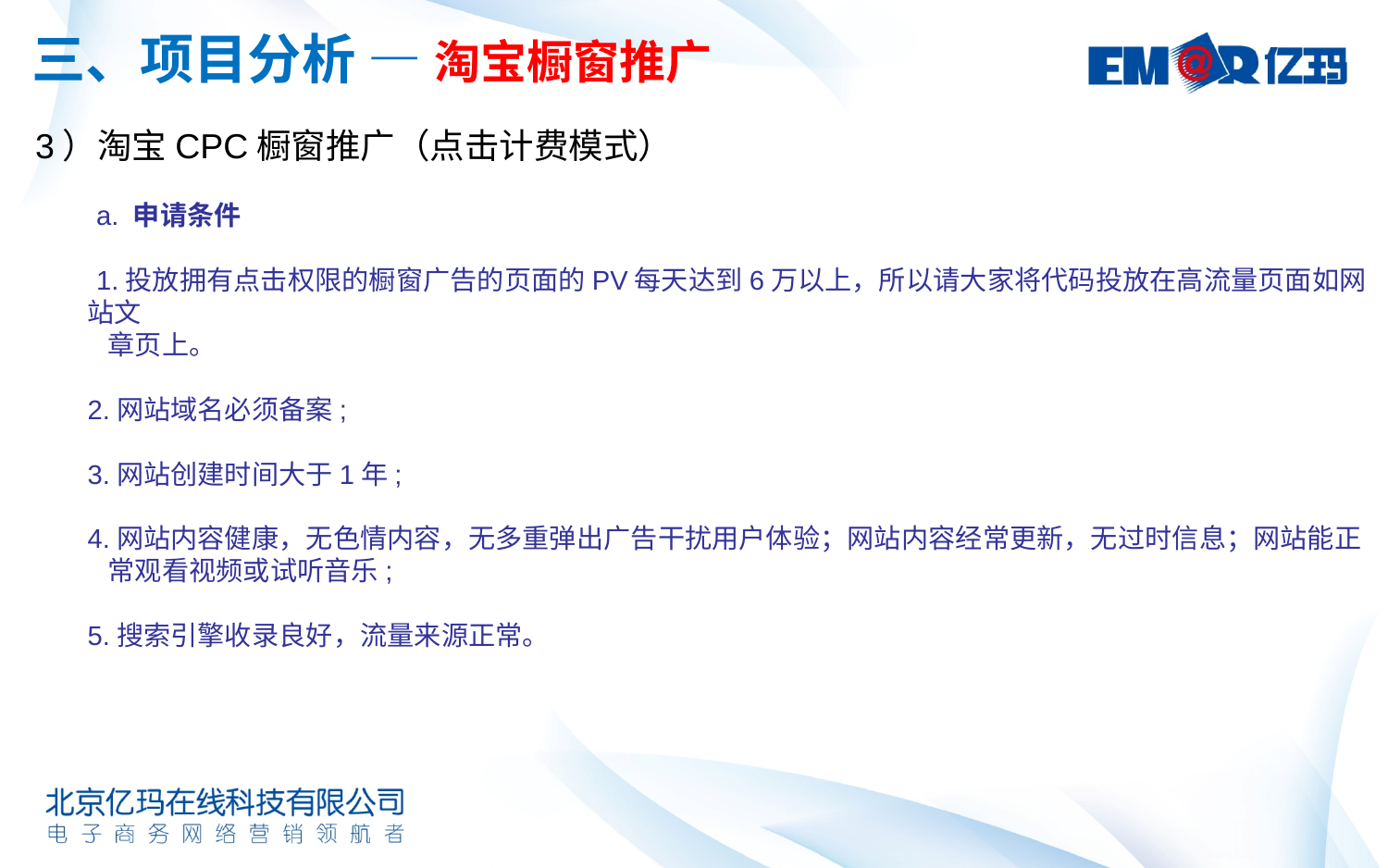

三、项目分析 — 淘宝橱窗推广
3）淘宝CPC橱窗推广（点击计费模式）

        a. 申请条件

        1.投放拥有点击权限的橱窗广告的页面的PV每天达到6万以上，所以请大家将代码投放在高流量页面如网站文
           章页上。
2.网站域名必须备案;
3.网站创建时间大于1年;
4.网站内容健康，无色情内容，无多重弹出广告干扰用户体验；网站内容经常更新，无过时信息；网站能正
           常观看视频或试听音乐;
5.搜索引擎收录良好，流量来源正常。